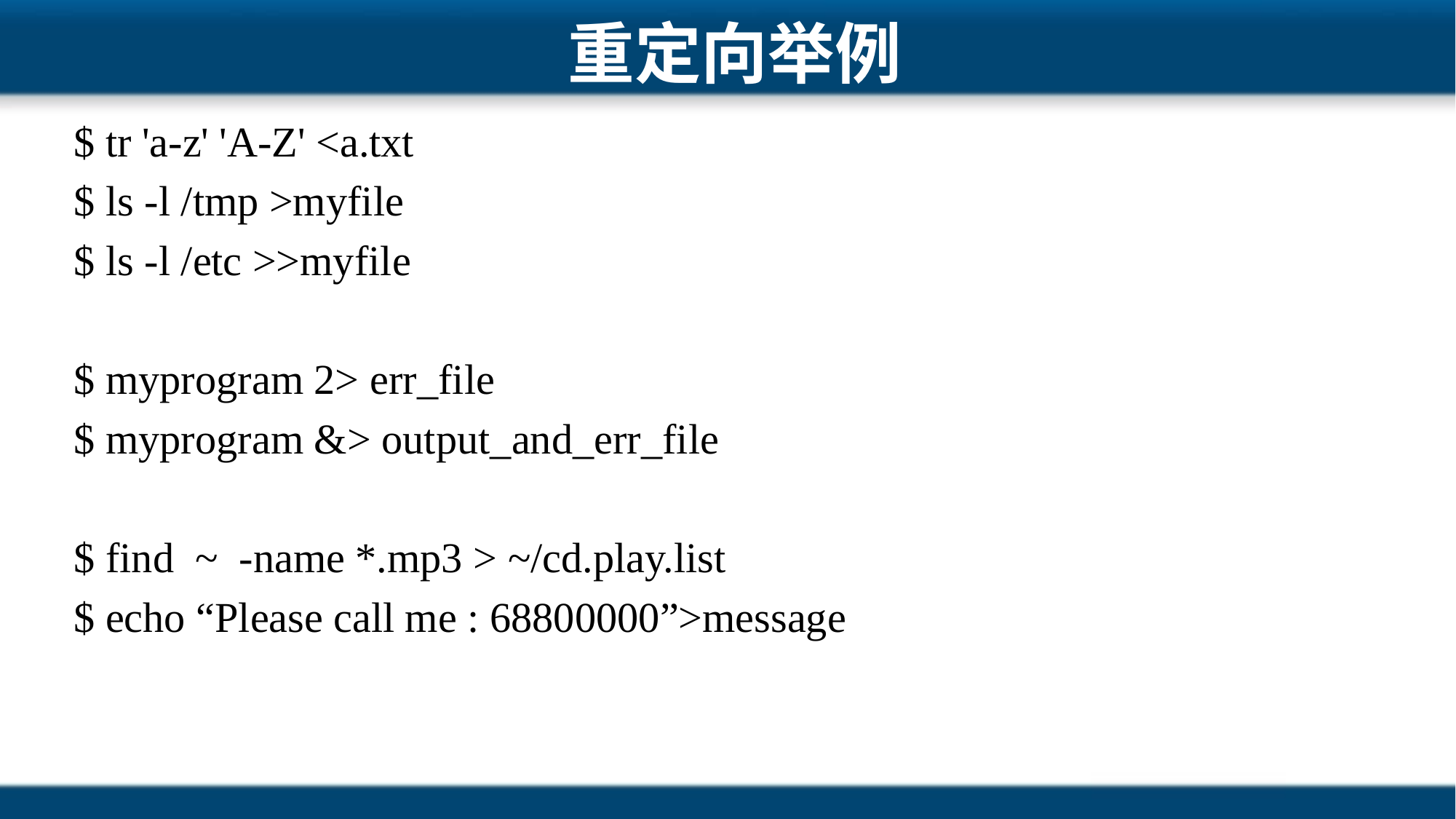

# 重定向举例
$ tr 'a-z' 'A-Z' <a.txt
$ ls -l /tmp >myfile
$ ls -l /etc >>myfile

$ myprogram 2> err_file
$ myprogram &> output_and_err_file

$ find  ~  -name *.mp3 > ~/cd.play.list
$ echo “Please call me : 68800000”>message